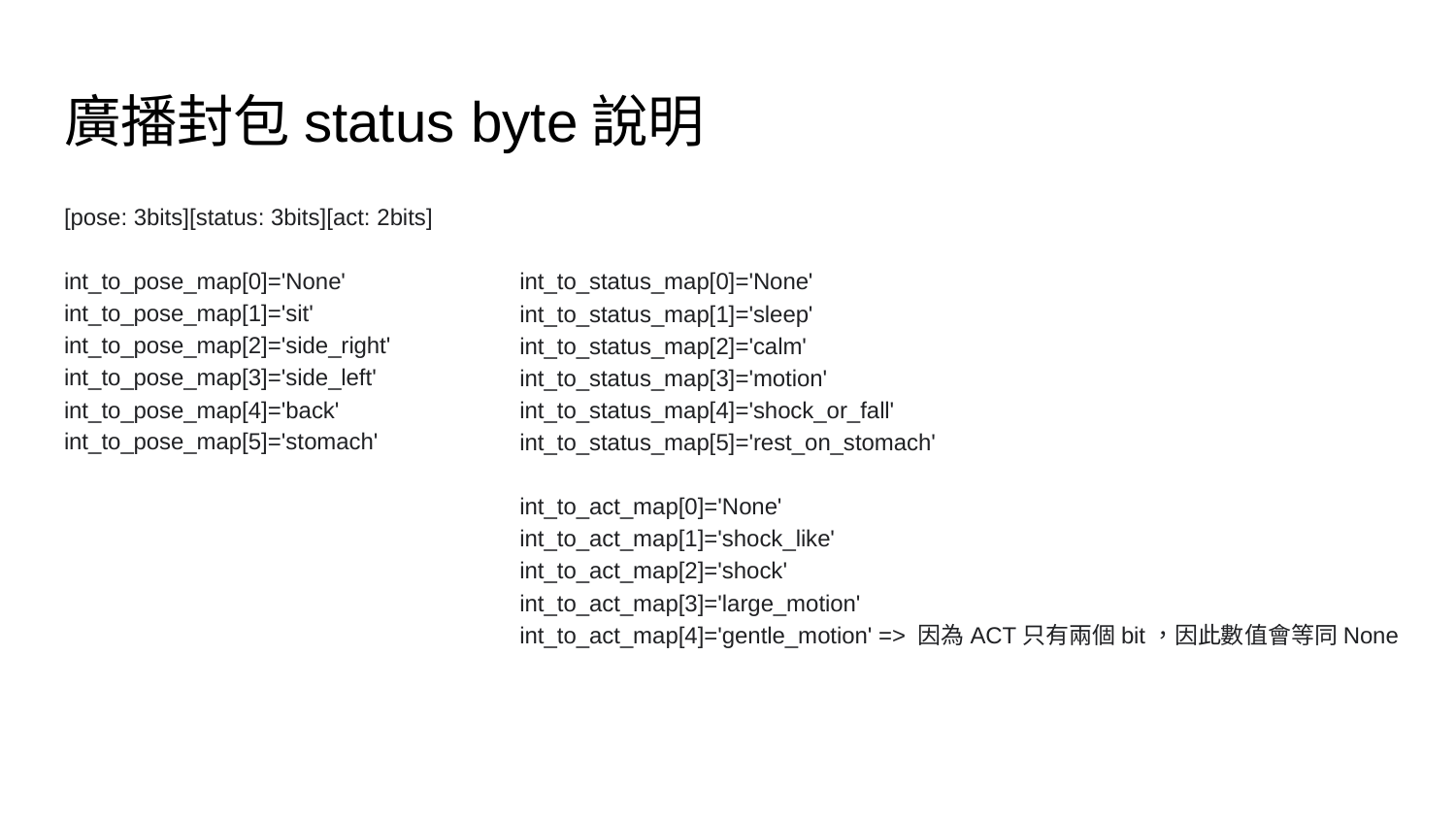

# 廣播封包status byte說明
[pose: 3bits][status: 3bits][act: 2bits]
int_to_pose_map[0]='None'
int_to_pose_map[1]='sit'
int_to_pose_map[2]='side_right'
int_to_pose_map[3]='side_left'
int_to_pose_map[4]='back'
int_to_pose_map[5]='stomach'

int_to_status_map[0]='None'
int_to_status_map[1]='sleep'
int_to_status_map[2]='calm'
int_to_status_map[3]='motion'
int_to_status_map[4]='shock_or_fall'
int_to_status_map[5]='rest_on_stomach'
int_to_act_map[0]='None'
int_to_act_map[1]='shock_like'
int_to_act_map[2]='shock'
int_to_act_map[3]='large_motion'
int_to_act_map[4]='gentle_motion' => 因為ACT只有兩個bit，因此數值會等同None